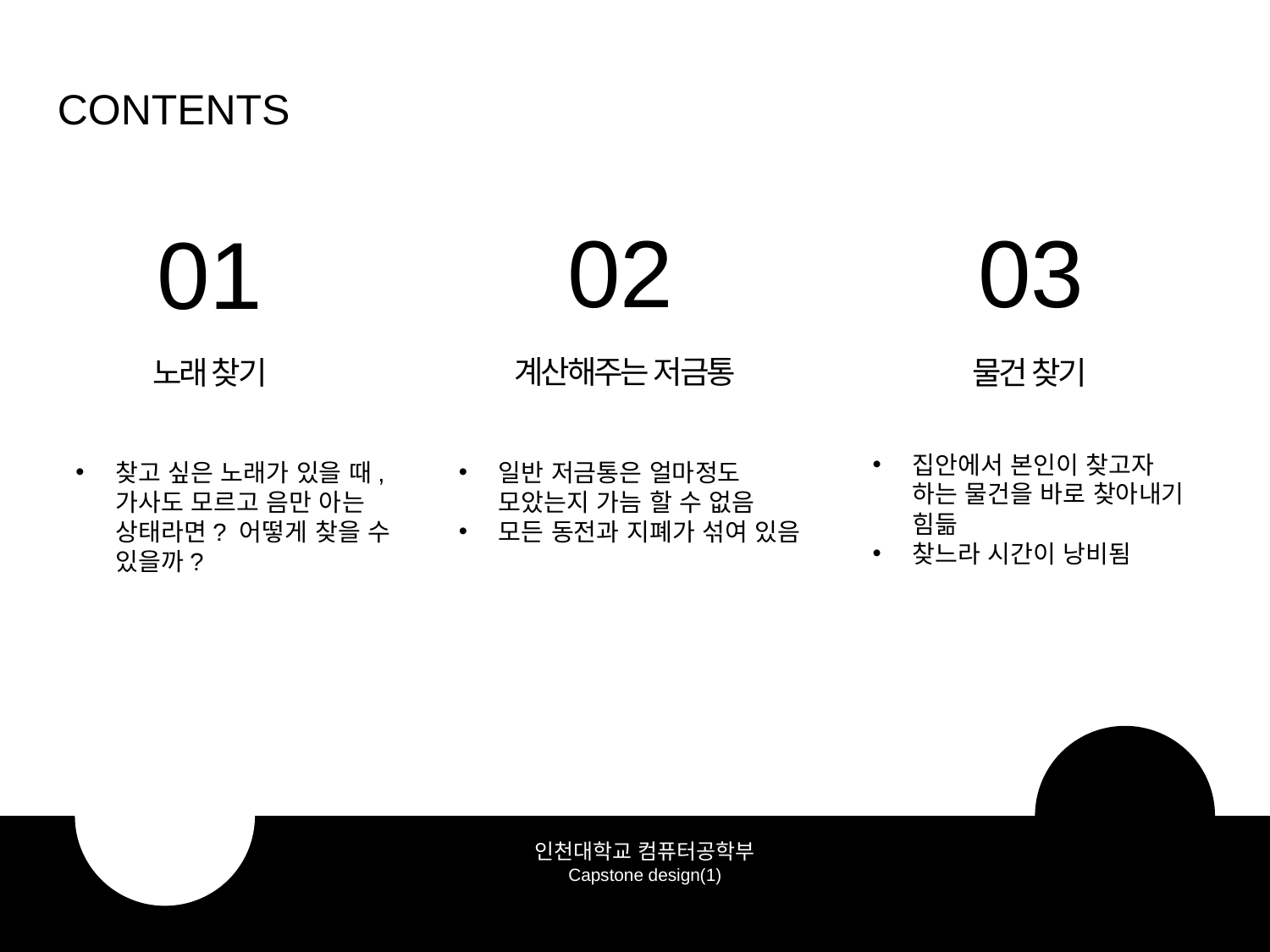

CONTENTS
02
03
01
계산해주는 저금통
노래 찾기
물건 찾기
집안에서 본인이 찾고자 하는 물건을 바로 찾아내기 힘듦
찾느라 시간이 낭비됨
일반 저금통은 얼마정도 모았는지 가늠 할 수 없음
모든 동전과 지폐가 섞여 있음
찾고 싶은 노래가 있을 때, 가사도 모르고 음만 아는 상태라면? 어떻게 찾을 수 있을까?

인천대학교 컴퓨터공학부
Capstone design(1)